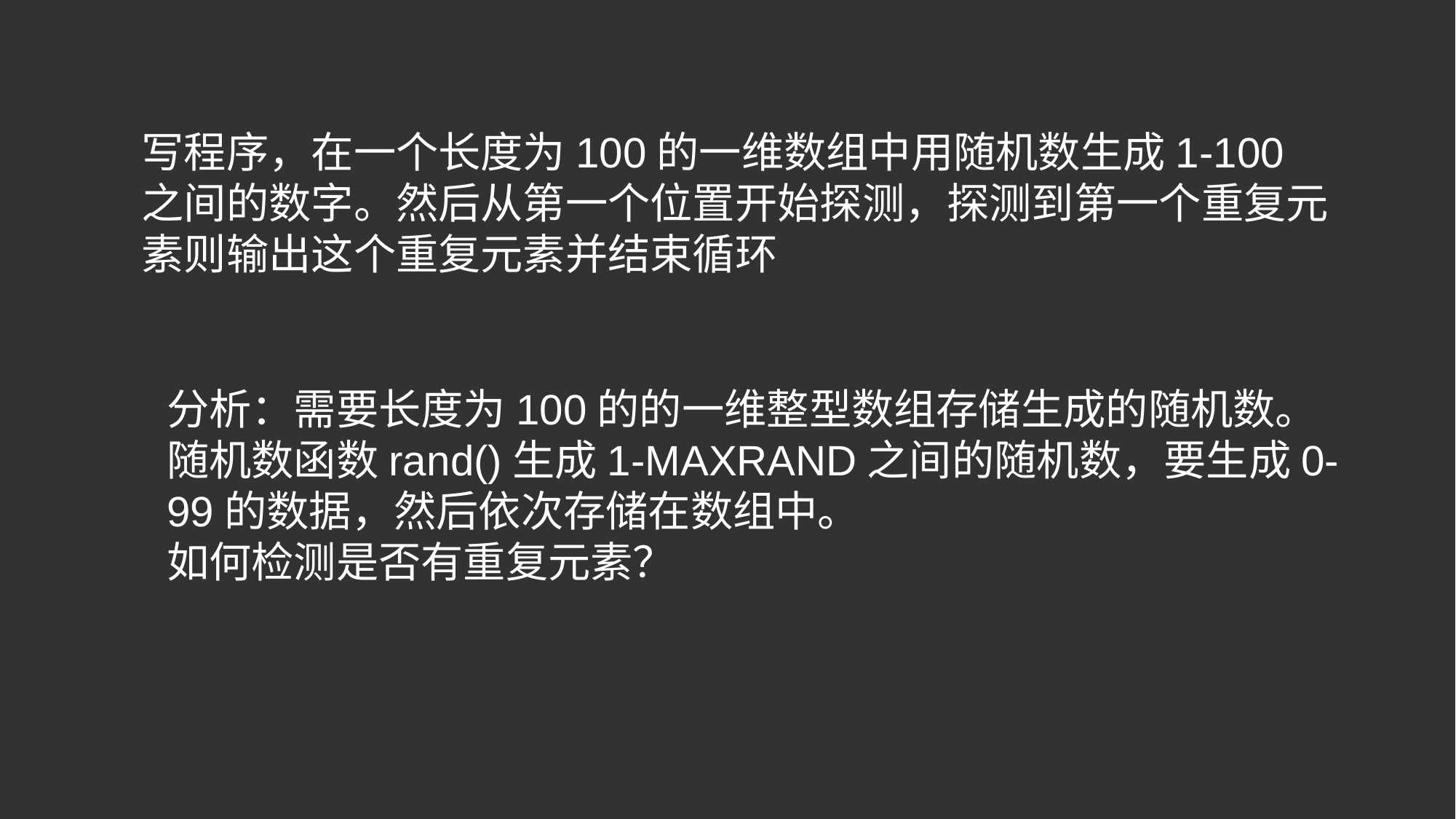

写程序，在一个长度为100的一维数组中用随机数生成1-100之间的数字。然后从第一个位置开始探测，探测到第一个重复元素则输出这个重复元素并结束循环
分析：需要长度为100的的一维整型数组存储生成的随机数。
随机数函数rand()生成1-MAXRAND之间的随机数，要生成0-99的数据，然后依次存储在数组中。
如何检测是否有重复元素？